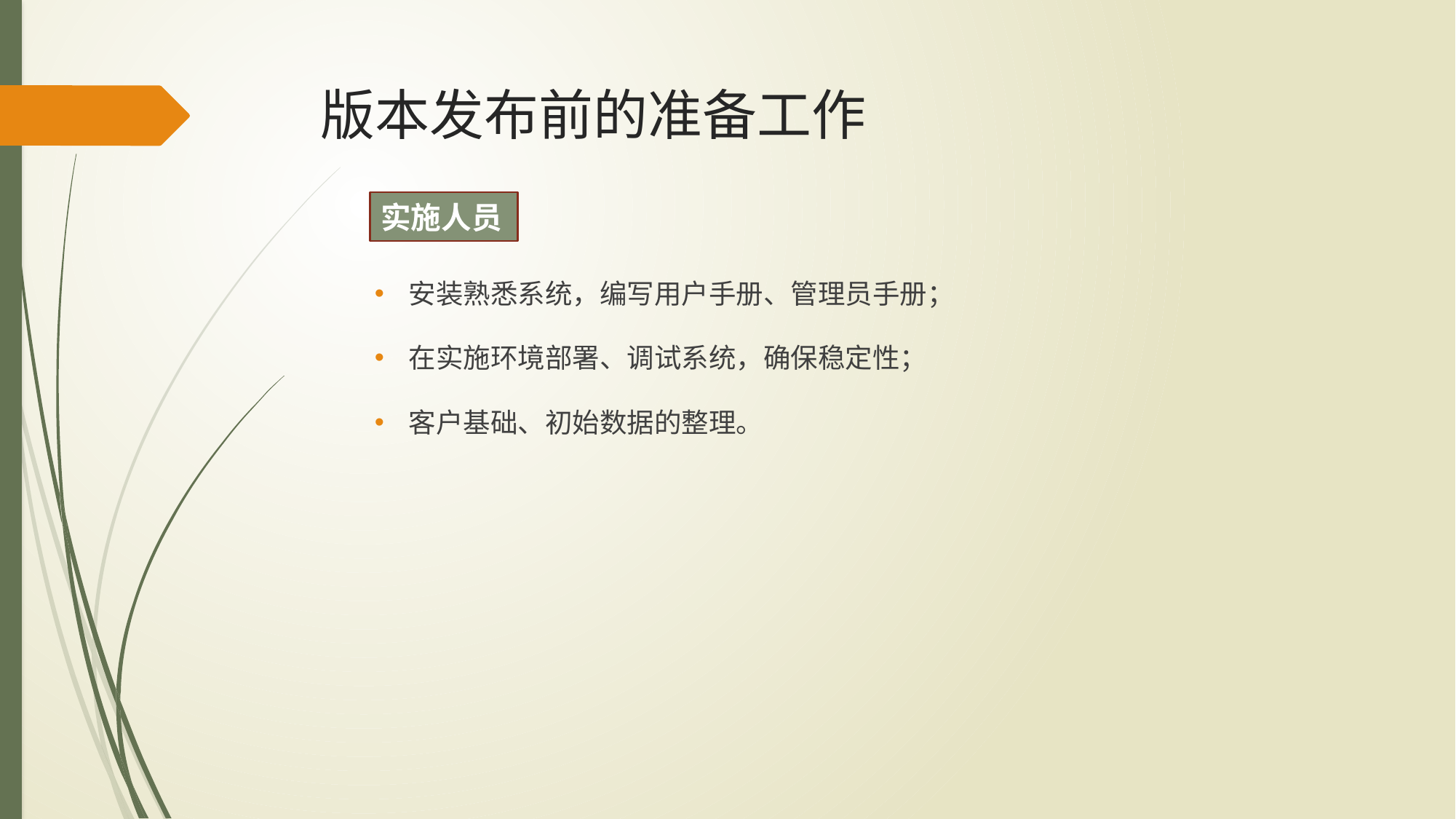

# 版本发布前的准备工作
实施人员
安装熟悉系统，编写用户手册、管理员手册；
在实施环境部署、调试系统，确保稳定性；
客户基础、初始数据的整理。